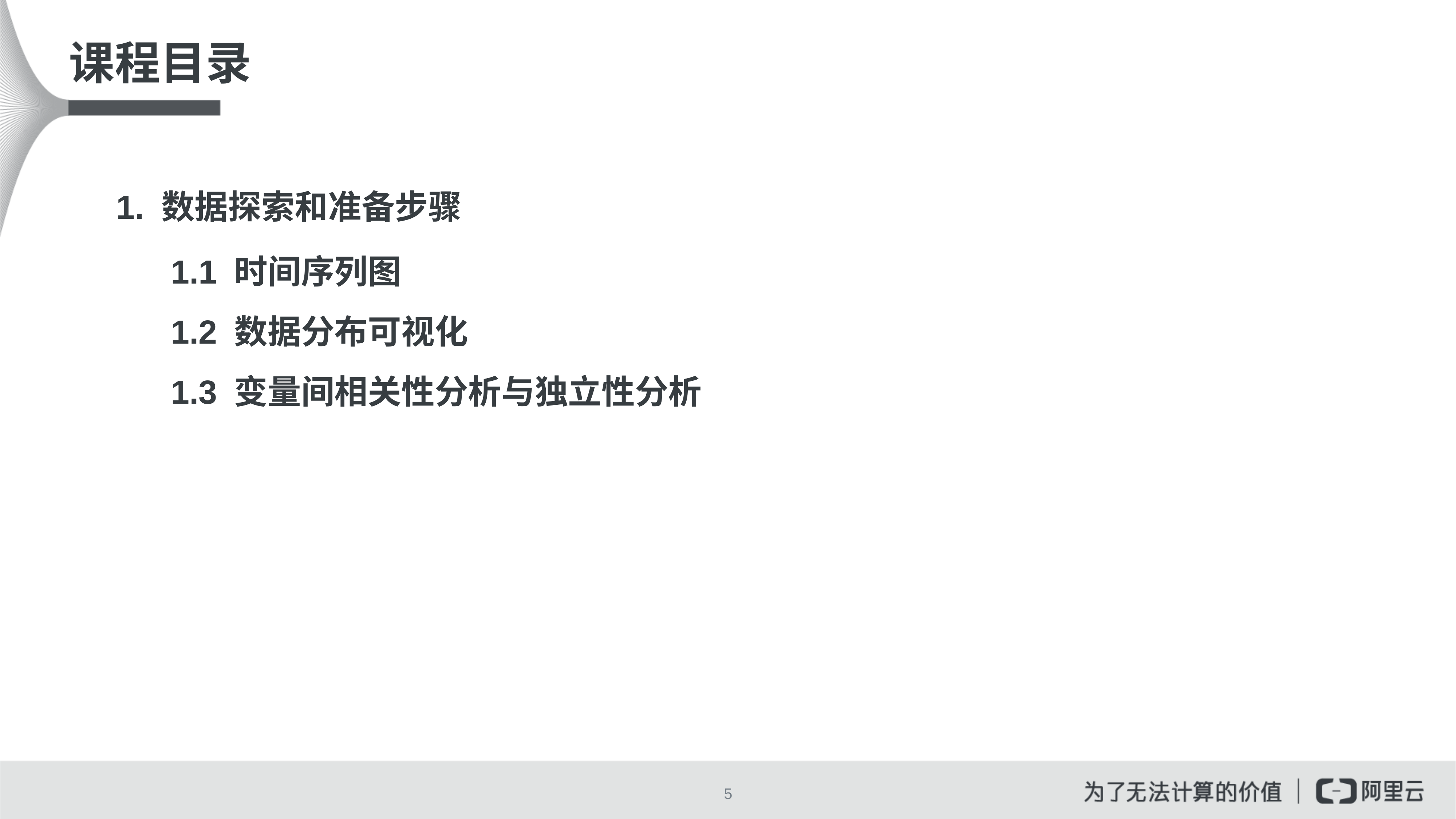

# 课程目录
1. 数据探索和准备步骤
1.1 时间序列图
1.2 数据分布可视化
1.3 变量间相关性分析与独立性分析